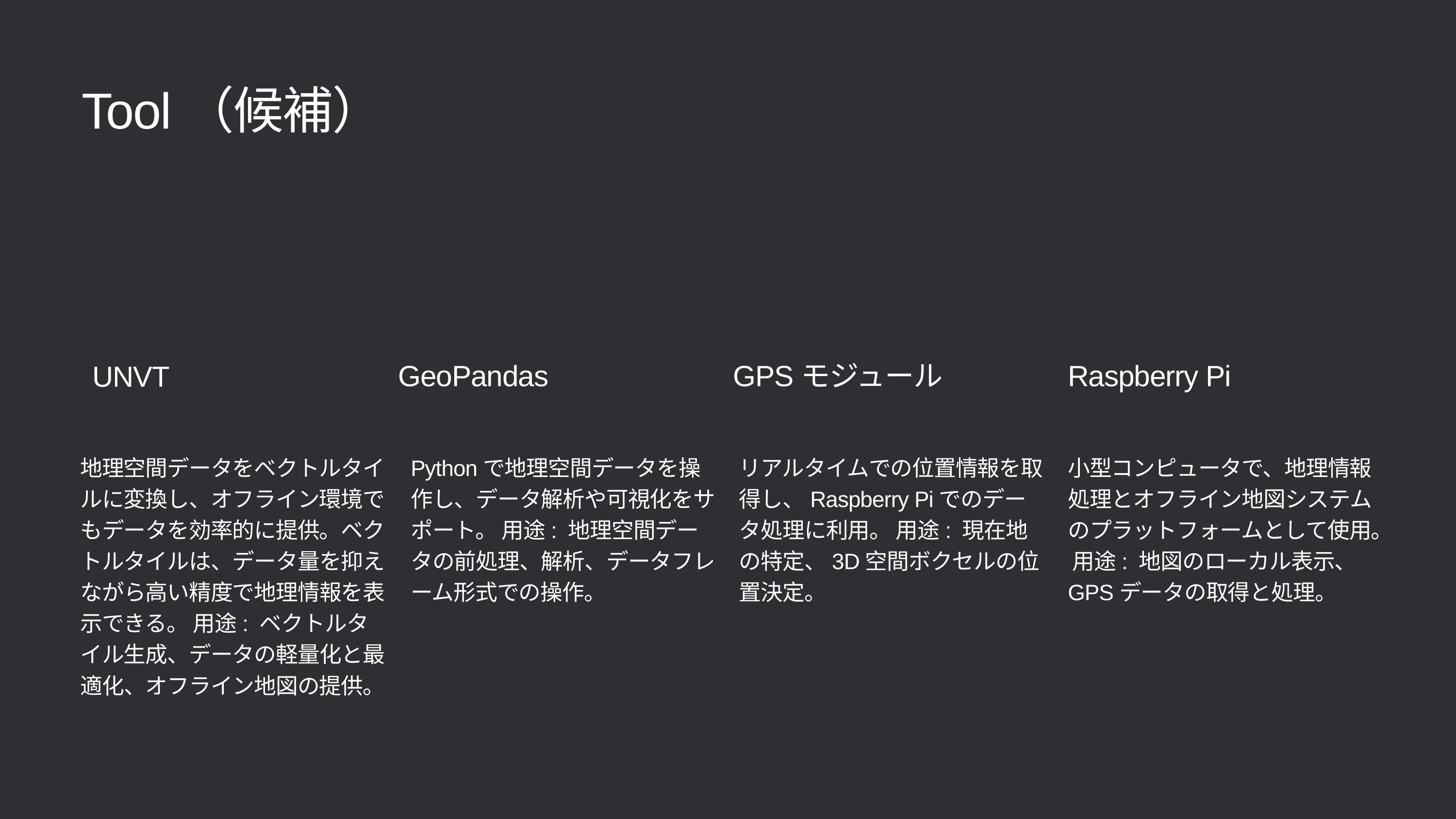

Tool（候補）
GeoPandas
GPSモジュール
Raspberry Pi
UNVT
地理空間データをベクトルタイルに変換し、オフライン環境でもデータを効率的に提供。ベクトルタイルは、データ量を抑えながら高い精度で地理情報を表示できる。 用途: ベクトルタイル生成、データの軽量化と最適化、オフライン地図の提供。
Pythonで地理空間データを操作し、データ解析や可視化をサポート。 用途: 地理空間データの前処理、解析、データフレーム形式での操作。
リアルタイムでの位置情報を取得し、Raspberry Piでのデータ処理に利用。 用途: 現在地の特定、3D空間ボクセルの位置決定。
小型コンピュータで、地理情報処理とオフライン地図システムのプラットフォームとして使用。 用途: 地図のローカル表示、GPSデータの取得と処理。